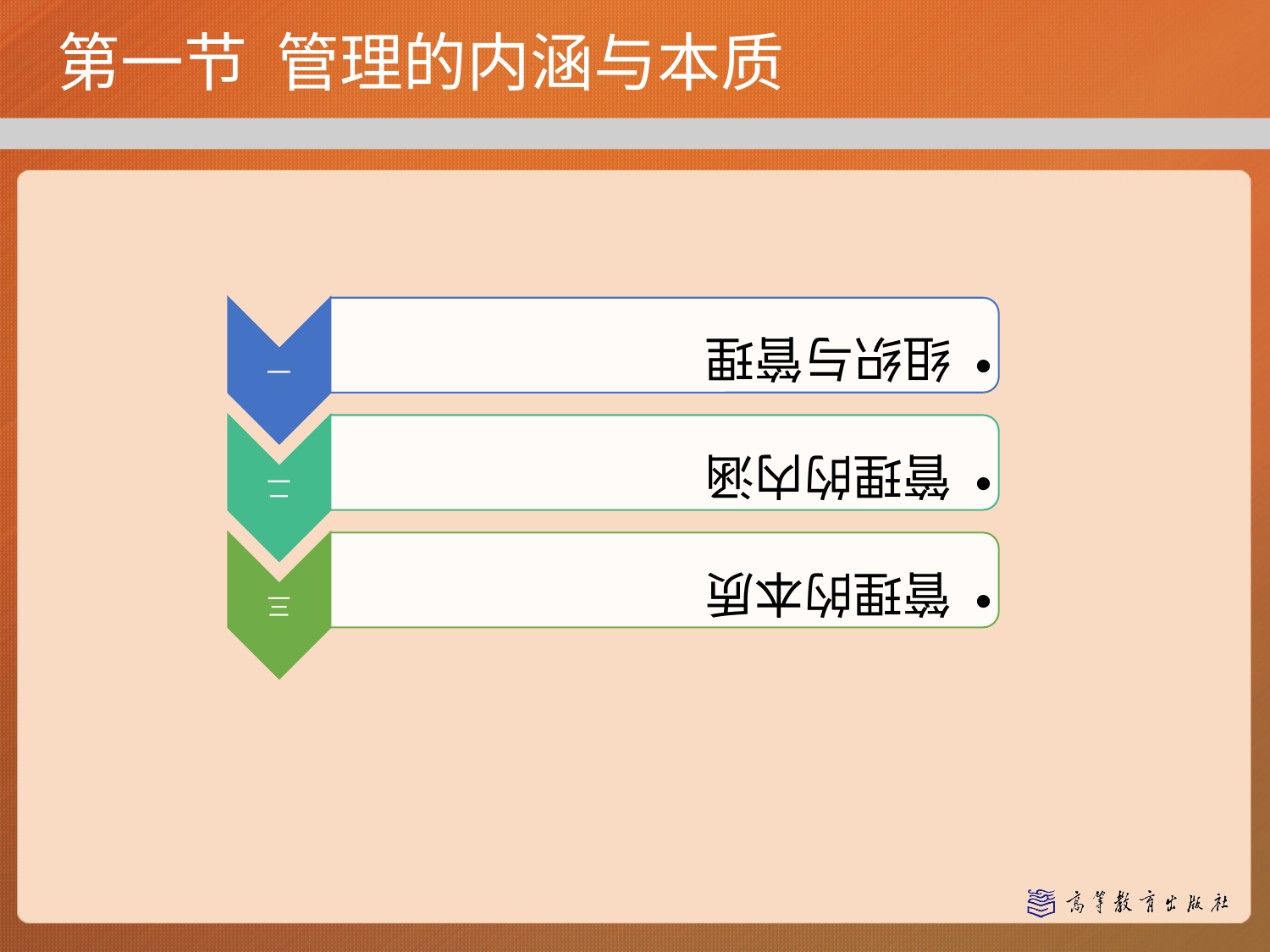

第一节  管理的内涵与本质
一
组织与管理
二
管理的内涵
三
管理的本质